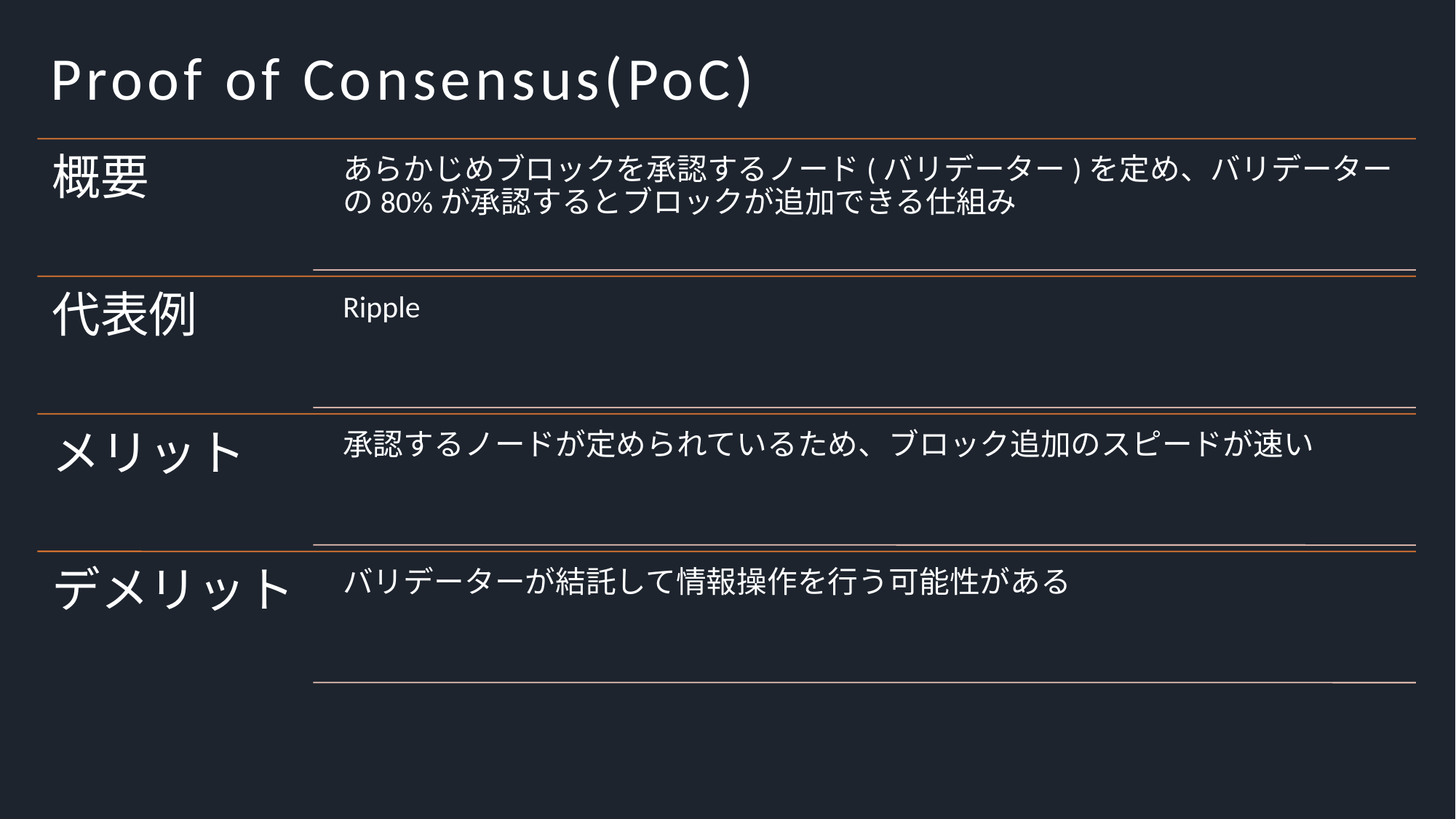

# Proof of Consensus(PoC)
概要
あらかじめブロックを承認するノード(バリデーター)を定め、バリデーターの80%が承認するとブロックが追加できる仕組み
代表例
Ripple
メリット
承認するノードが定められているため、ブロック追加のスピードが速い
デメリット
バリデーターが結託して情報操作を行う可能性がある